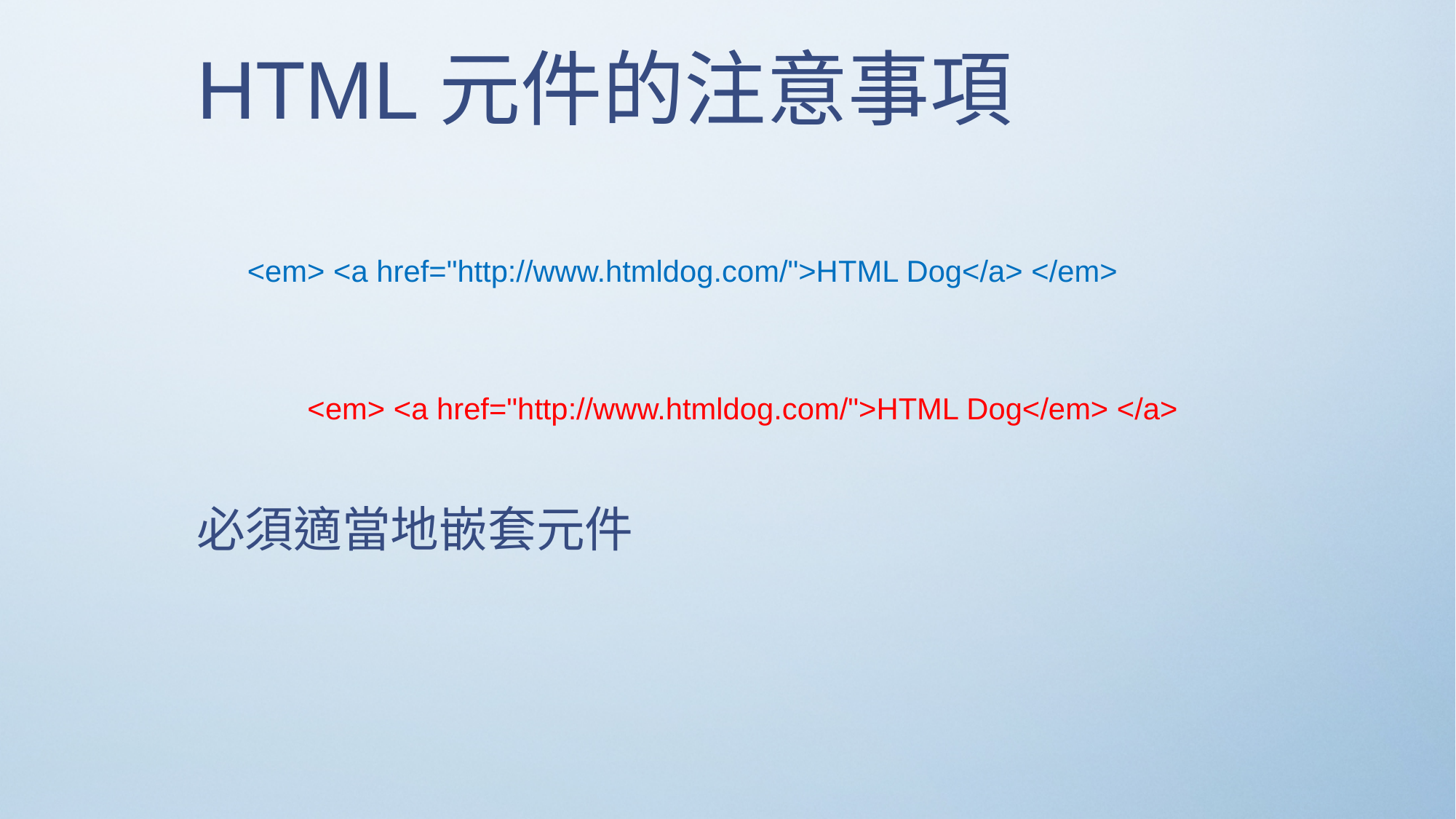

HTML元件的注意事項
<em> <a href="http://www.htmldog.com/">HTML Dog</a> </em>
<em> <a href="http://www.htmldog.com/">HTML Dog</em> </a>
必須適當地嵌套元件